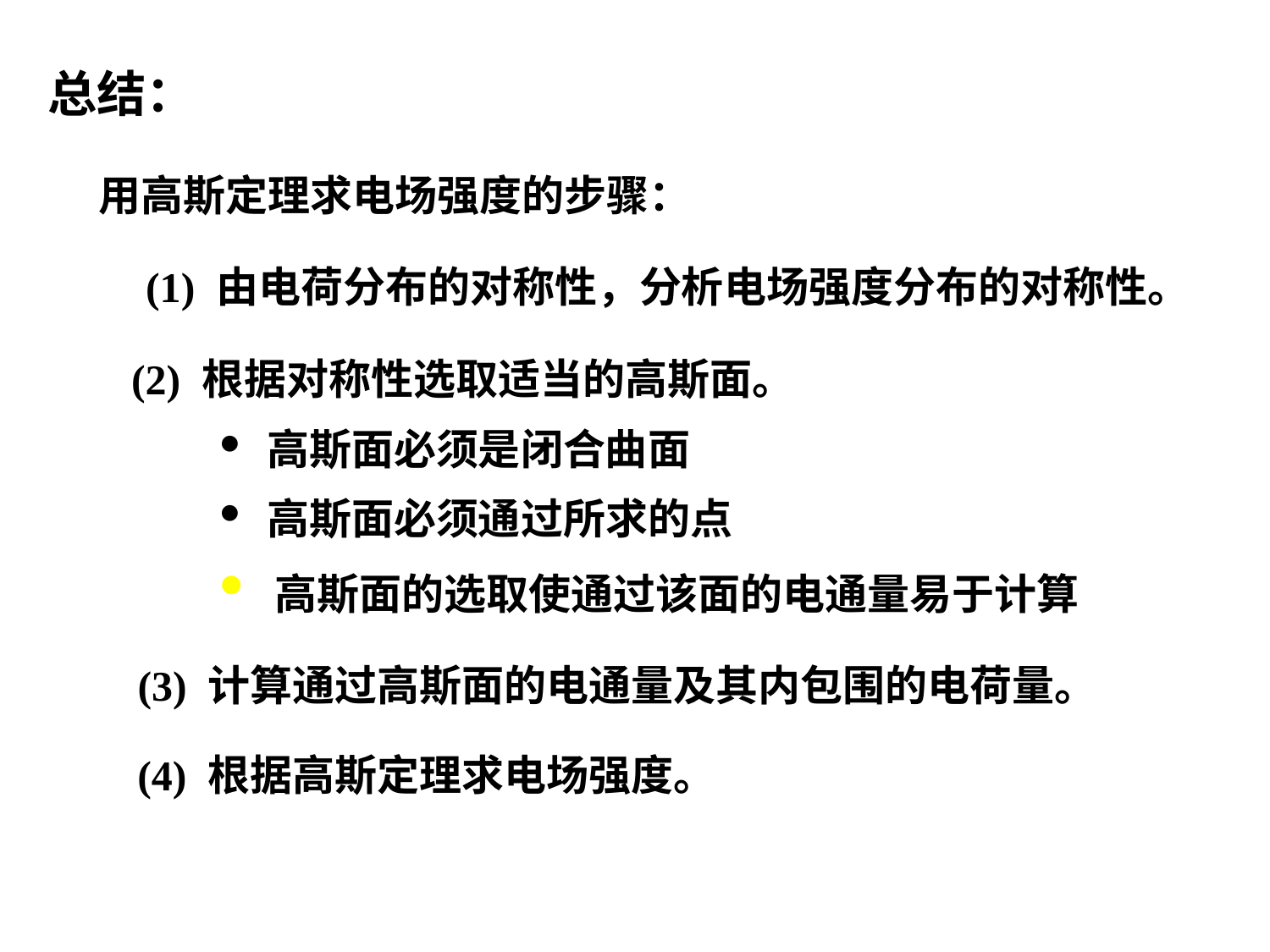

总结：
用高斯定理求电场强度的步骤：
(1) 由电荷分布的对称性，分析电场强度分布的对称性。
(2) 根据对称性选取适当的高斯面。
 高斯面必须是闭合曲面
 高斯面必须通过所求的点
 高斯面的选取使通过该面的电通量易于计算
(3) 计算通过高斯面的电通量及其内包围的电荷量。
(4) 根据高斯定理求电场强度。